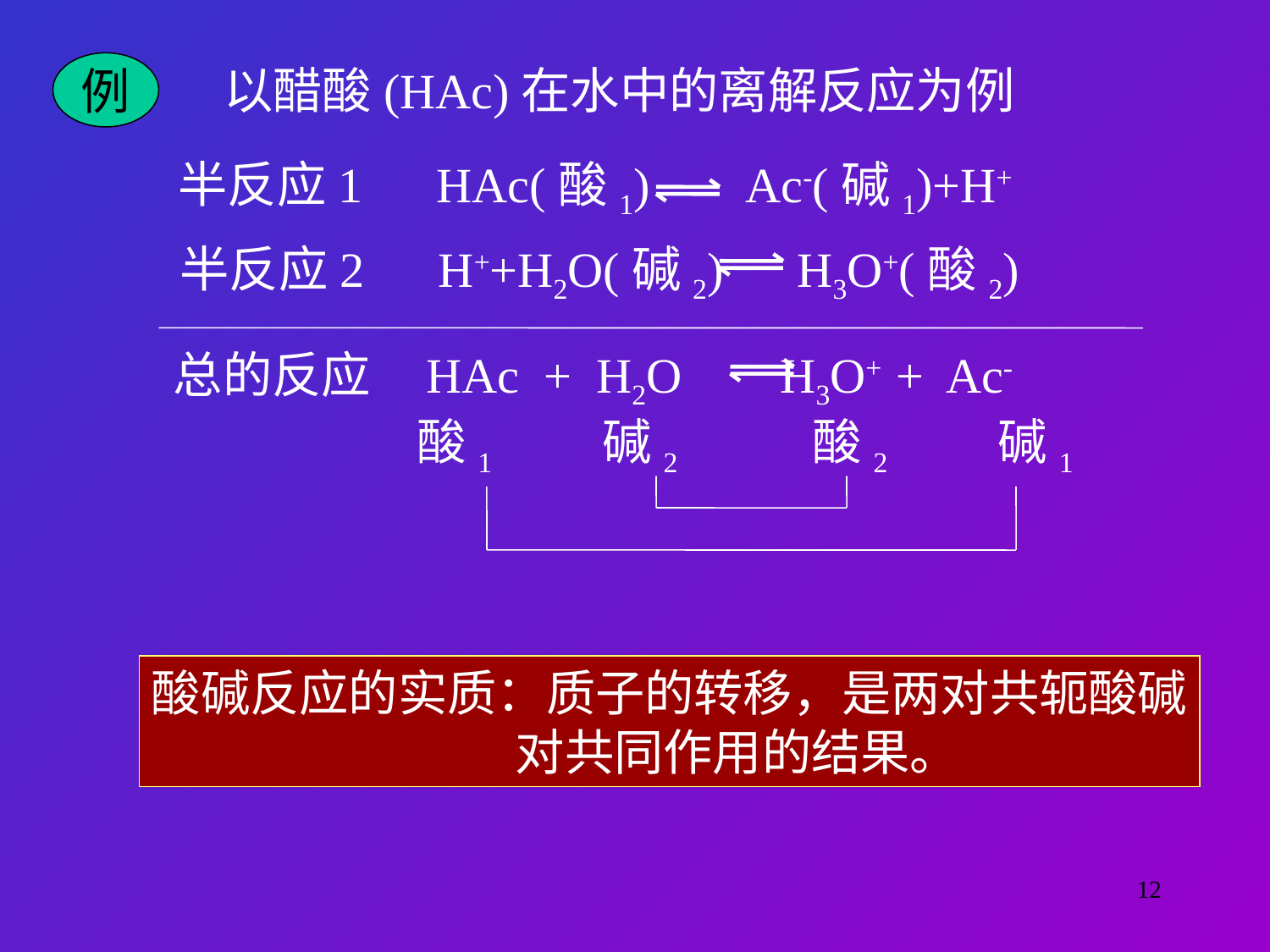

例
以醋酸(HAc)在水中的离解反应为例
半反应1      HAc(酸1)        Ac-(碱1)+H+

半反应2      H++H2O(碱2)      H3O+(酸2)

总的反应    HAc  +  H2O        H3O+  +  Ac-
                     酸1        碱2          酸2        碱1

酸碱反应的实质：质子的转移，是两对共轭酸碱
                                对共同作用的结果。
12